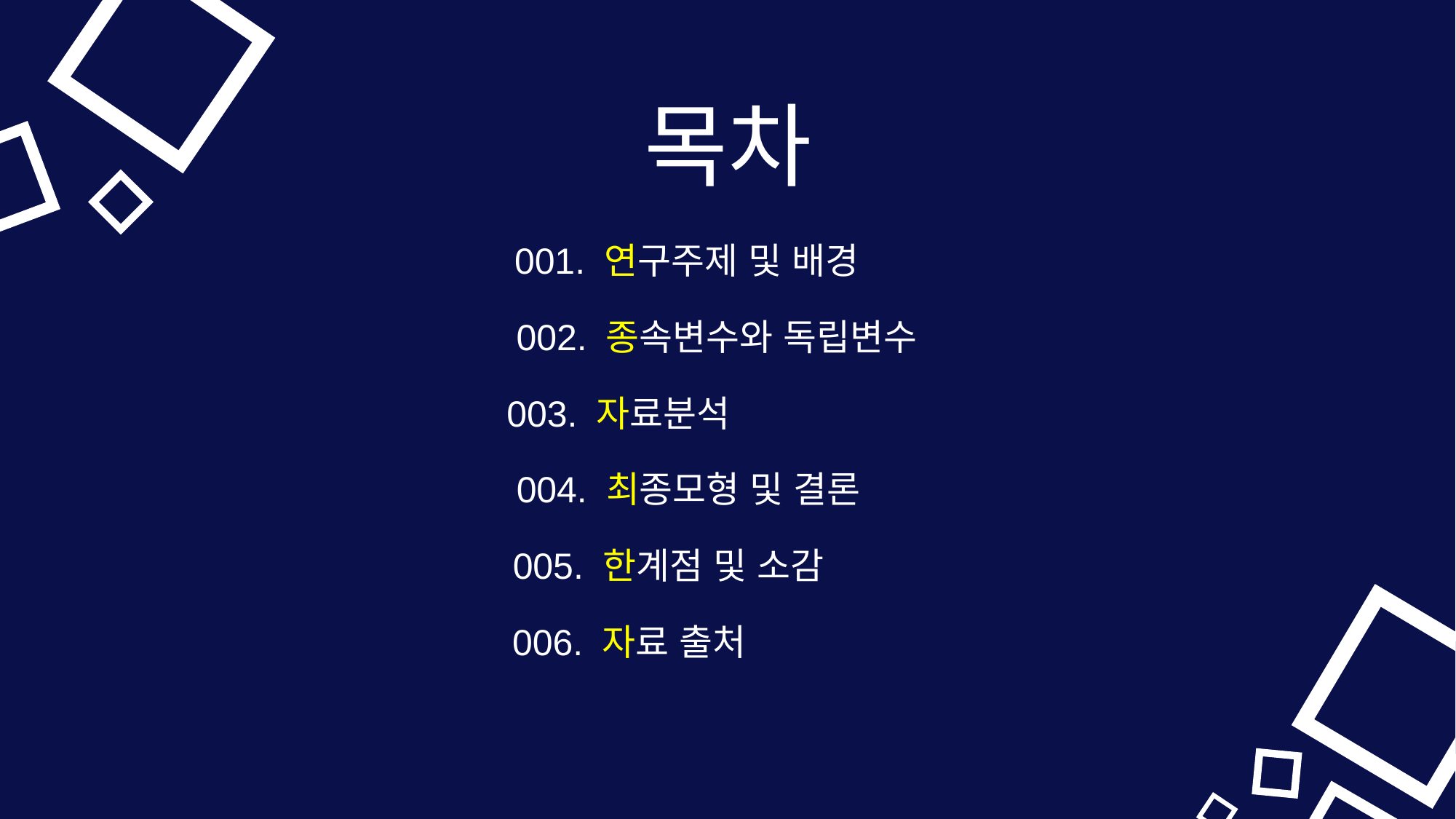

목차
001. 연구주제 및 배경
002. 종속변수와 독립변수
003. 자료분석
004. 최종모형 및 결론
005. 한계점 및 소감
006. 자료 출처